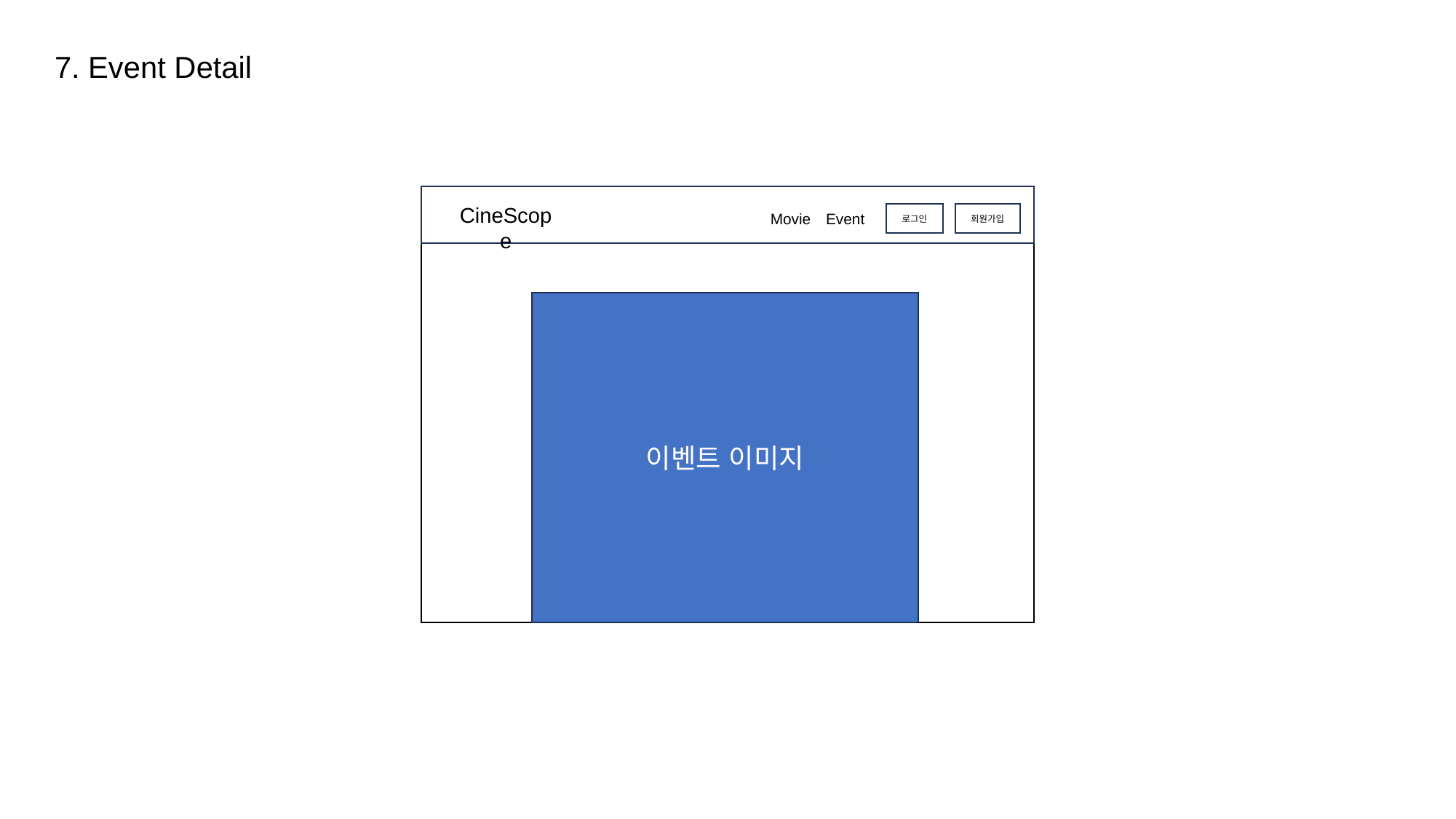

# 7. Event Detail

CineScope
Movie
Event
로그인
회원가입
이벤트 이미지